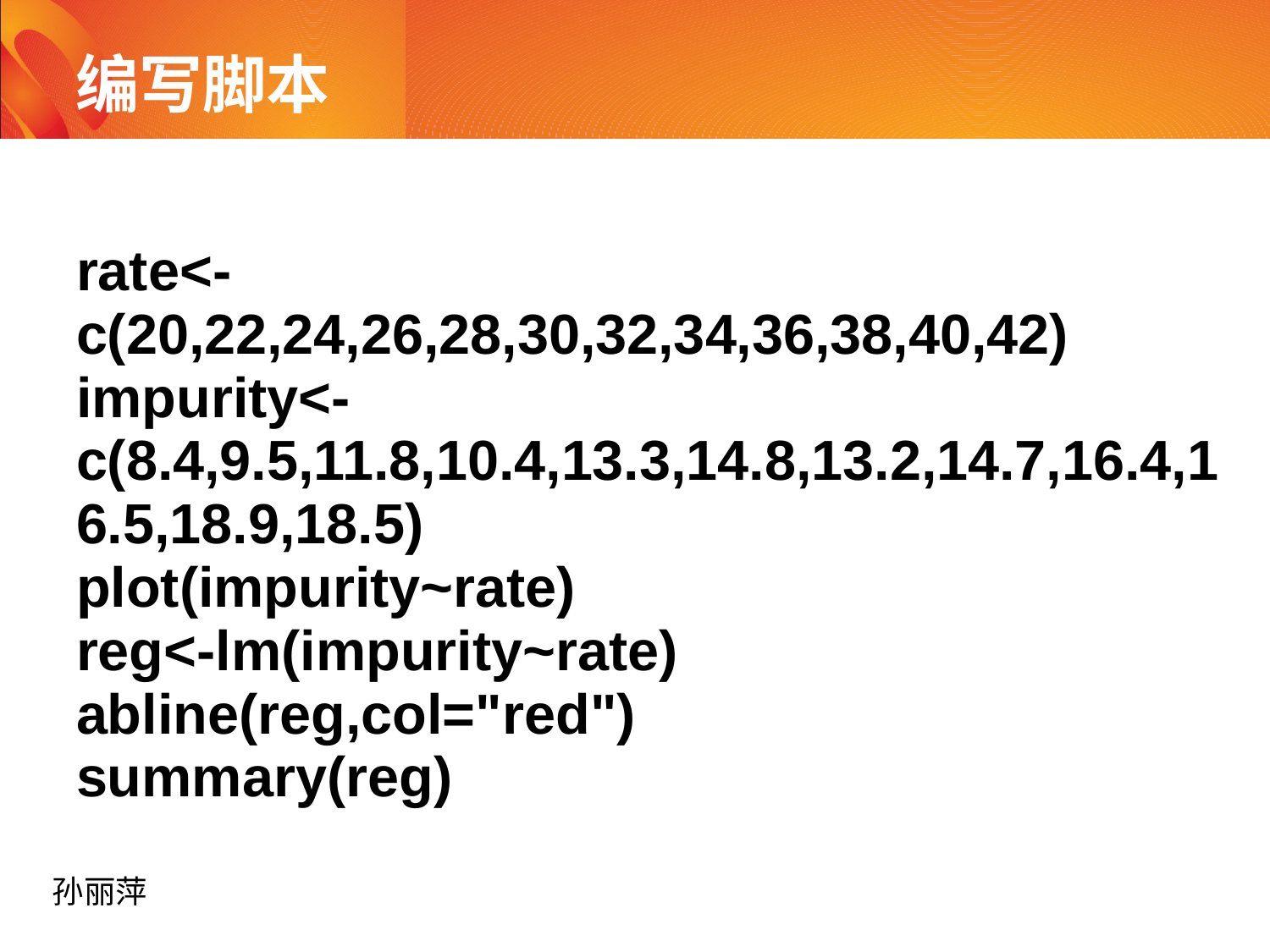

# 编写脚本

| rate<-c(20,22,24,26,28,30,32,34,36,38,40,42) impurity<-c(8.4,9.5,11.8,10.4,13.3,14.8,13.2,14.7,16.4,16.5,18.9,18.5) plot(impurity~rate) reg<-lm(impurity~rate) abline(reg,col="red") summary(reg) |
| --- |